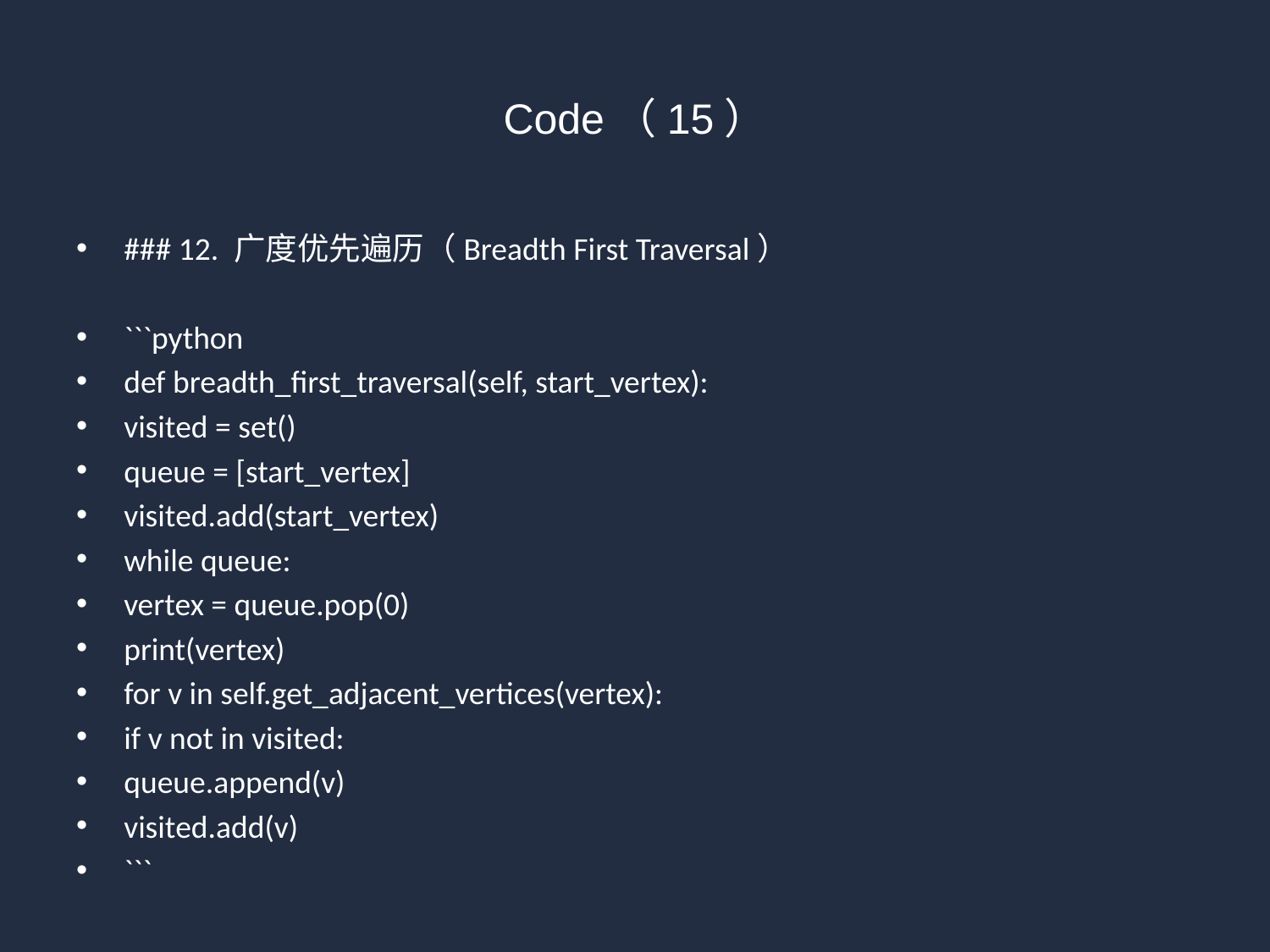

# Code（15）
### 12. 广度优先遍历（Breadth First Traversal）

```python
def breadth_first_traversal(self, start_vertex):
visited = set()
queue = [start_vertex]
visited.add(start_vertex)
while queue:
vertex = queue.pop(0)
print(vertex)
for v in self.get_adjacent_vertices(vertex):
if v not in visited:
queue.append(v)
visited.add(v)
```